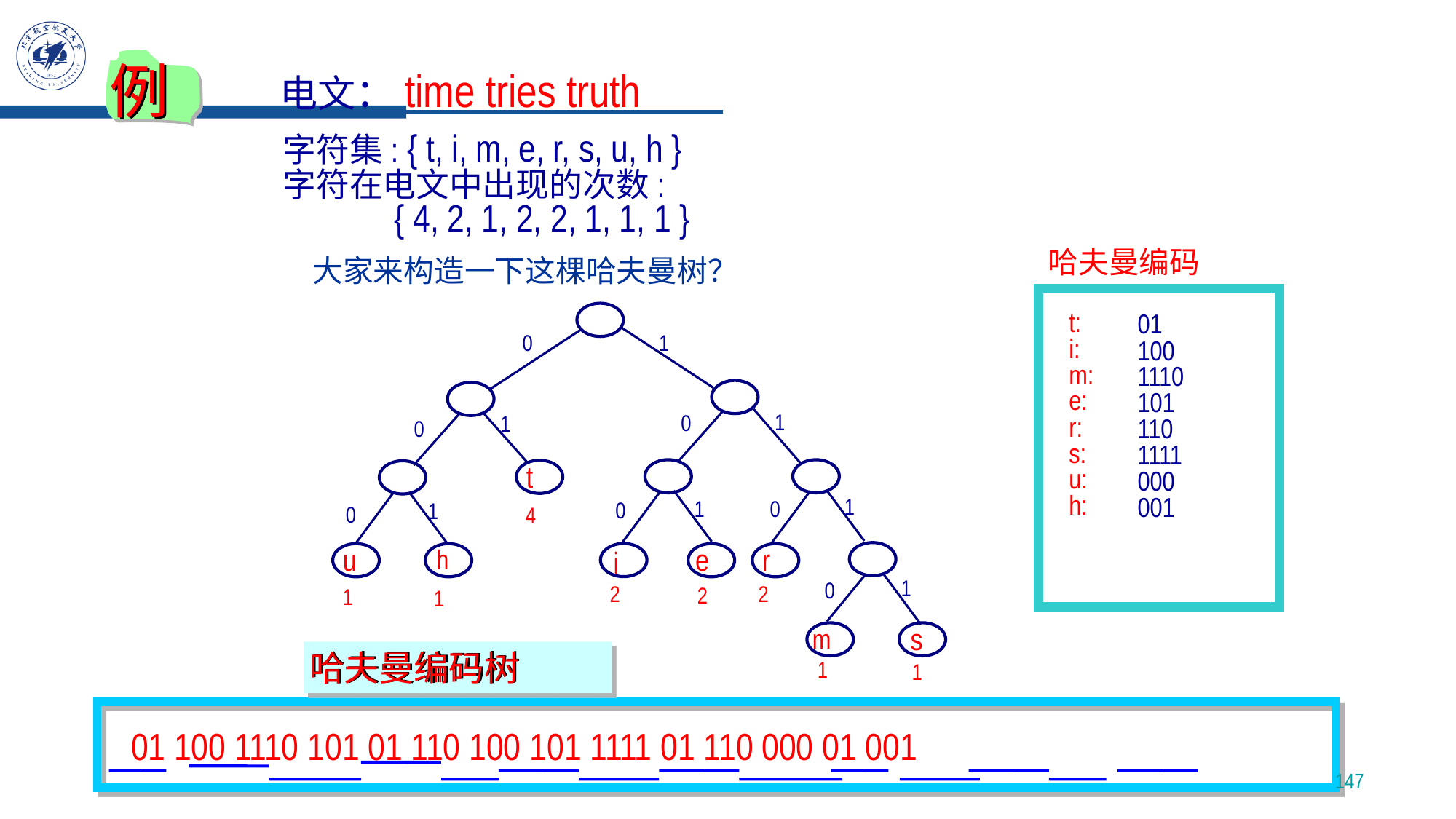

例

电文：time tries truth
字符集: { t, i, m, e, r, s, u, h }
字符在电文中出现的次数:
             { 4, 2, 1, 2, 2, 1, 1, 1 }
哈夫曼编码

t:
i:
m:
e:
r:
s:
u:
h:
01
100
1110
101
110
1111
000
001
大家来构造一下这棵哈夫曼树？

1
0

1
0

1

0
t

1

1
0
0
1
0
4
u
e
r
h
i

1

0
2
2
2
1
1
s
m

哈夫曼编码树

1
1

01 100 1110 101 01 110 100 101 1111 01 110 000 01 001

147